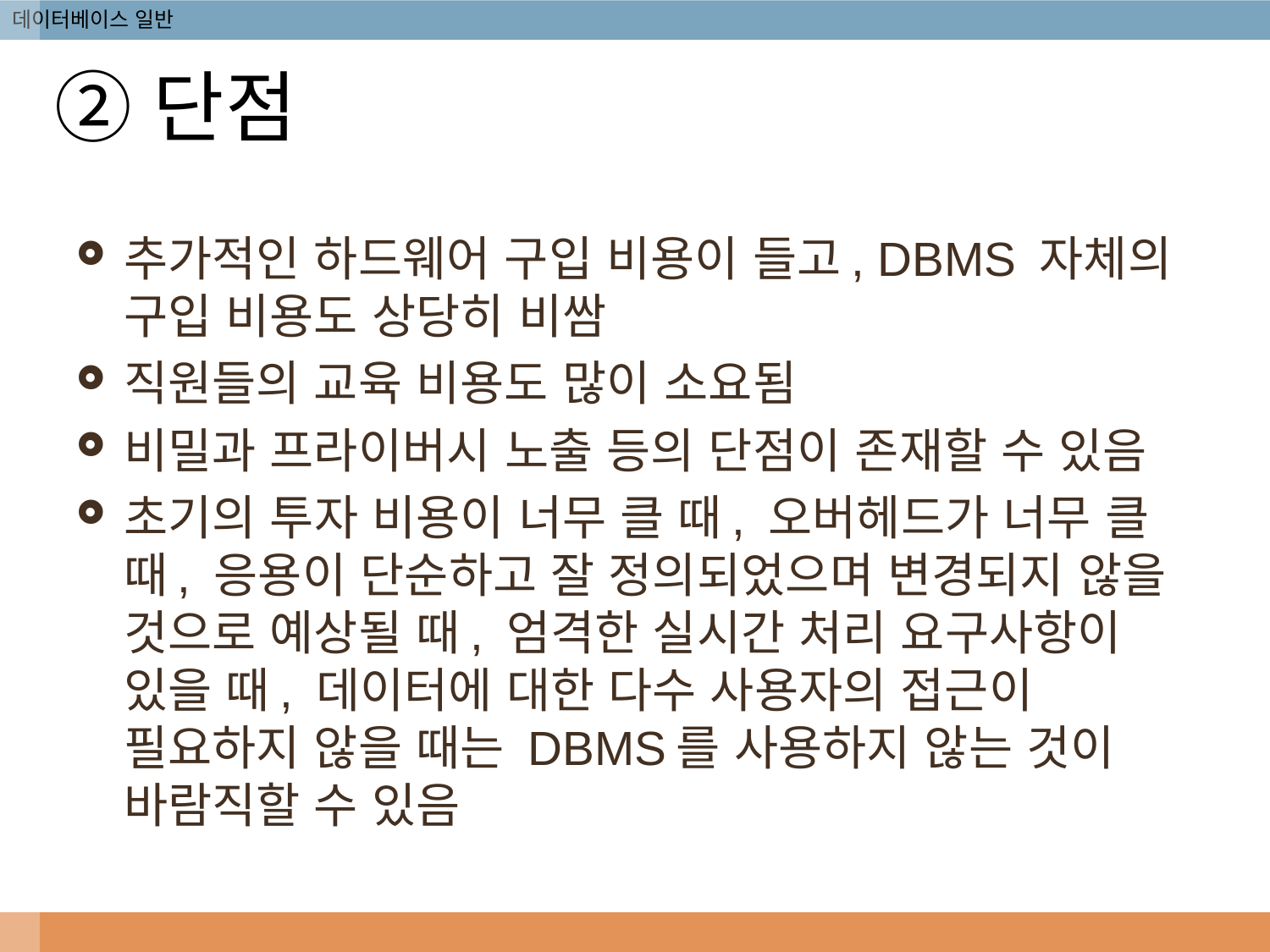

# ②단점
추가적인 하드웨어 구입 비용이 들고, DBMS 자체의 구입 비용도 상당히 비쌈
직원들의 교육 비용도 많이 소요됨
비밀과 프라이버시 노출 등의 단점이 존재할 수 있음
초기의 투자 비용이 너무 클 때, 오버헤드가 너무 클 때, 응용이 단순하고 잘 정의되었으며 변경되지 않을 것으로 예상될 때, 엄격한 실시간 처리 요구사항이 있을 때, 데이터에 대한 다수 사용자의 접근이 필요하지 않을 때는 DBMS를 사용하지 않는 것이 바람직할 수 있음